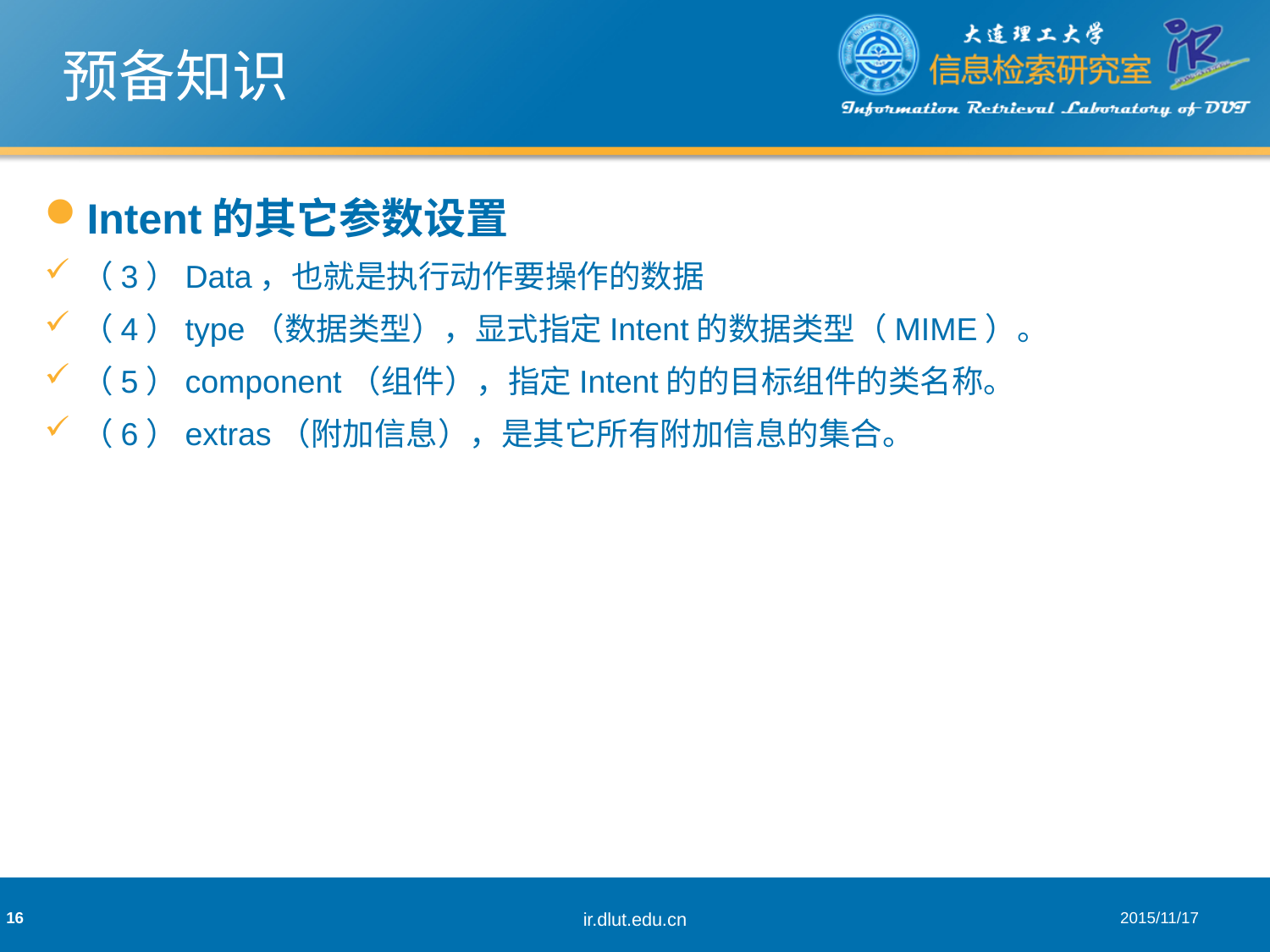

预备知识
Intent的其它参数设置
（3）Data，也就是执行动作要操作的数据
（4）type（数据类型），显式指定Intent的数据类型（MIME）。
（5）component（组件），指定Intent的的目标组件的类名称。
（6）extras（附加信息），是其它所有附加信息的集合。